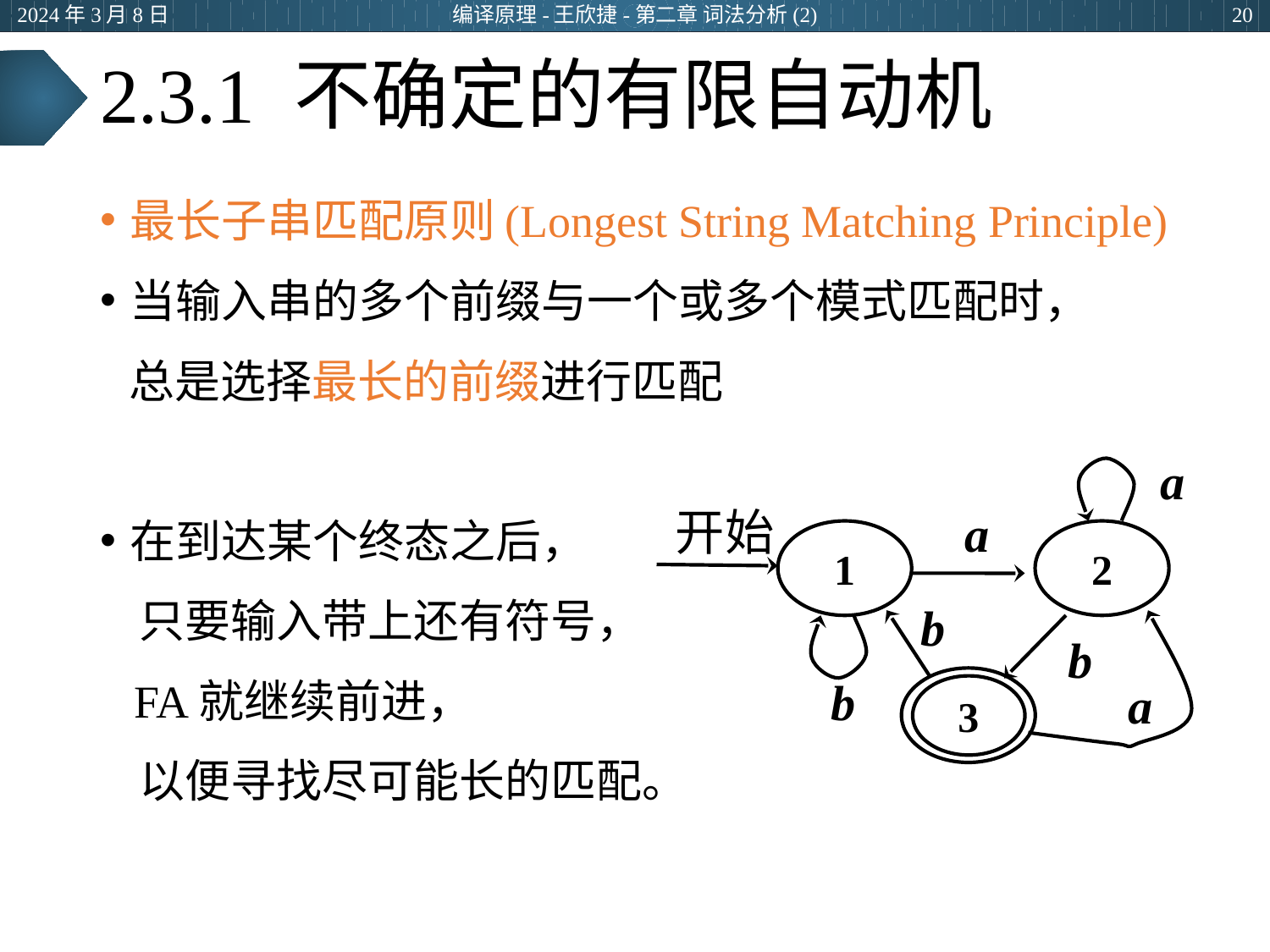

2024年3月8日
编译原理-王欣捷-第二章 词法分析(2)
20
# 2.3.1 不确定的有限自动机
最长子串匹配原则(Longest String Matching Principle)
当输入串的多个前缀与一个或多个模式匹配时，
  总是选择最长的前缀进行匹配

在到达某个终态之后，
   只要输入带上还有符号，
   FA就继续前进，
   以便寻找尽可能长的匹配。
a

开始
1

a

2
b

a

b

b
3